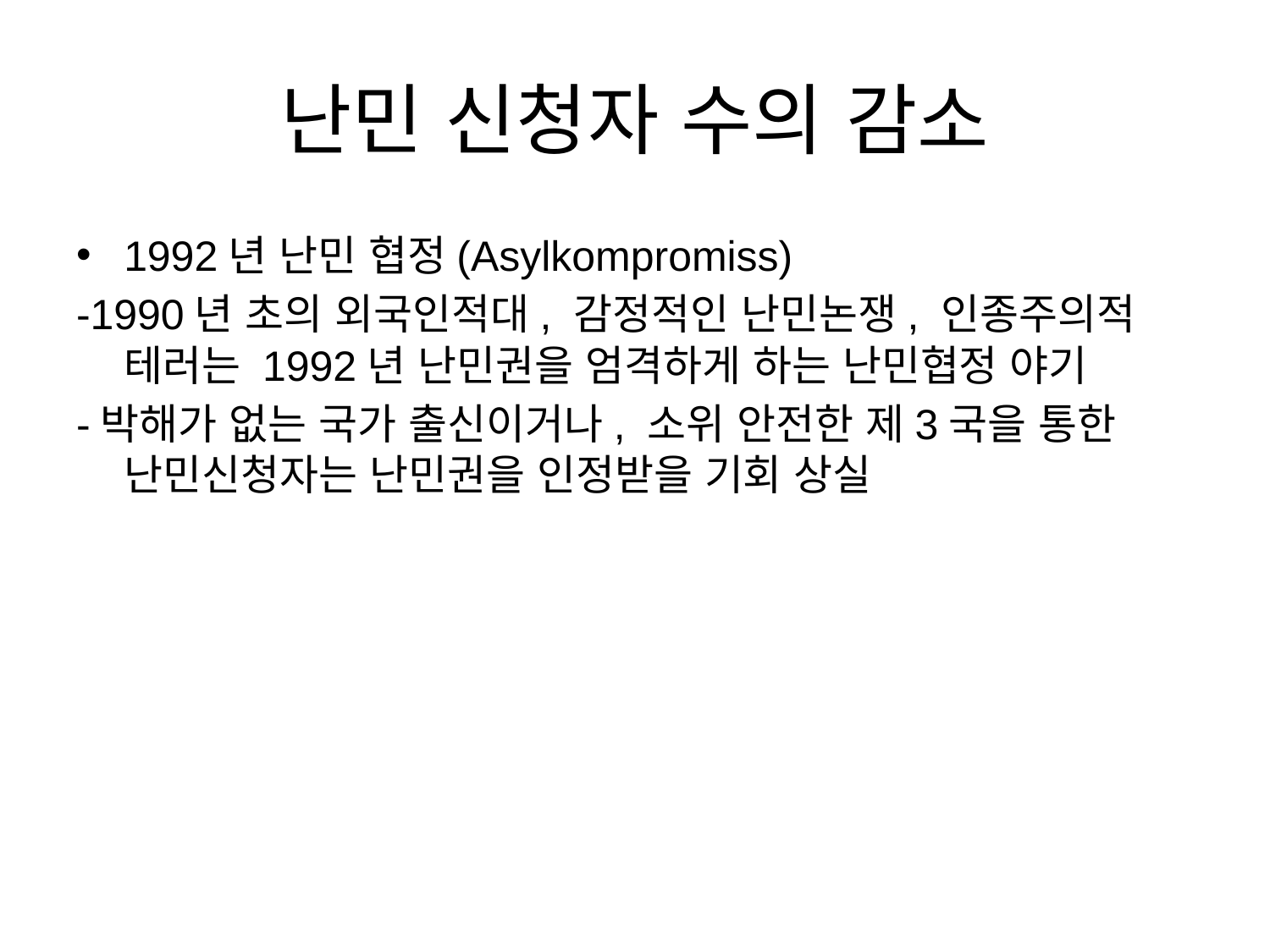

# 난민 신청자 수의 감소
1992년 난민 협정(Asylkompromiss)
-1990년 초의 외국인적대, 감정적인 난민논쟁, 인종주의적 테러는 1992년 난민권을 엄격하게 하는 난민협정 야기
-박해가 없는 국가 출신이거나, 소위 안전한 제3국을 통한 난민신청자는 난민권을 인정받을 기회 상실